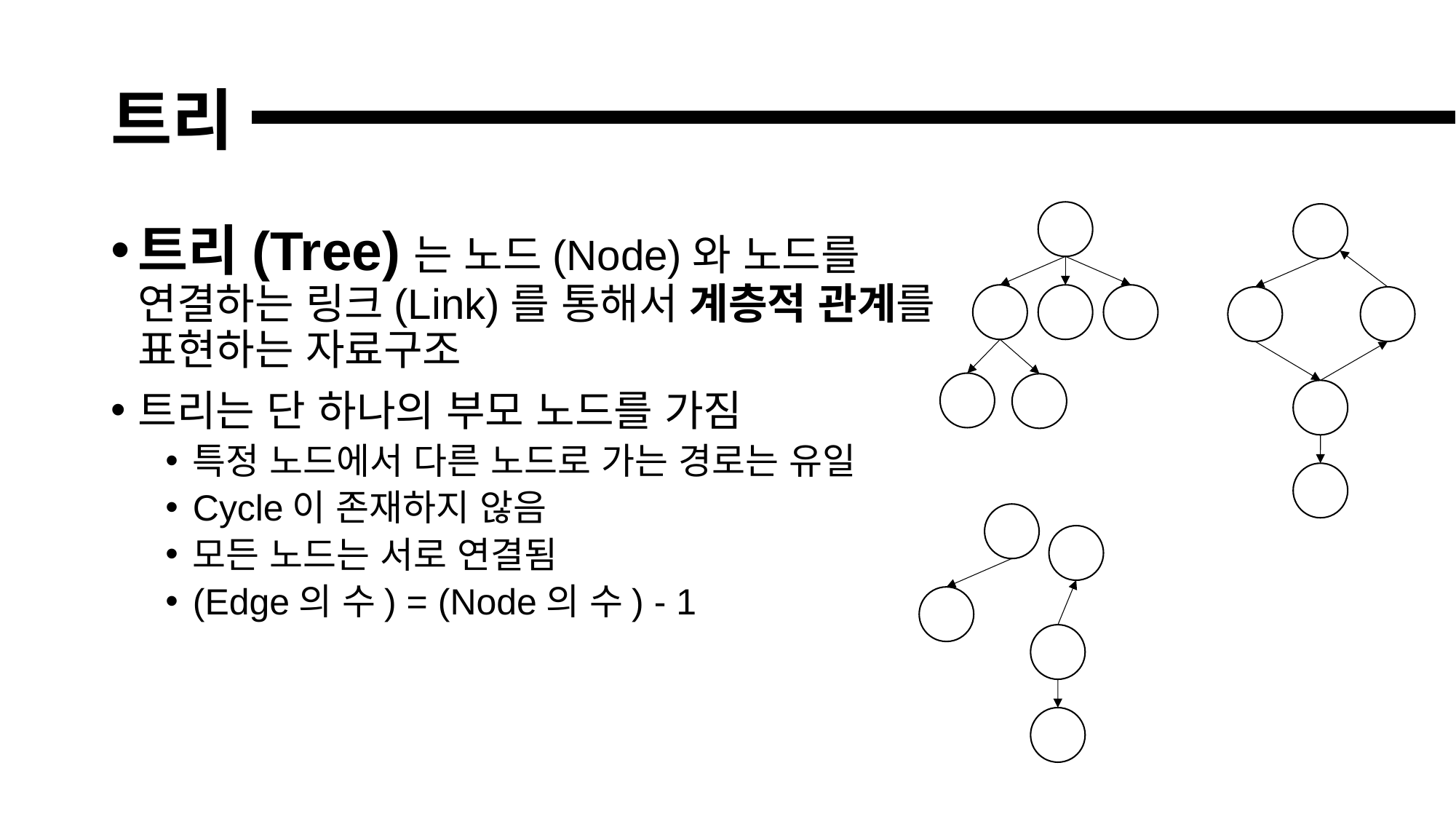

# 트리

트리(Tree)는 노드(Node)와 노드를
연결하는 링크(Link)를 통해서 계층적 관계를 표현하는 자료구조
트리는 단 하나의 부모 노드를 가짐
특정 노드에서 다른 노드로 가는 경로는 유일
Cycle이 존재하지 않음
모든 노드는 서로 연결됨
(Edge의 수) = (Node의 수) - 1